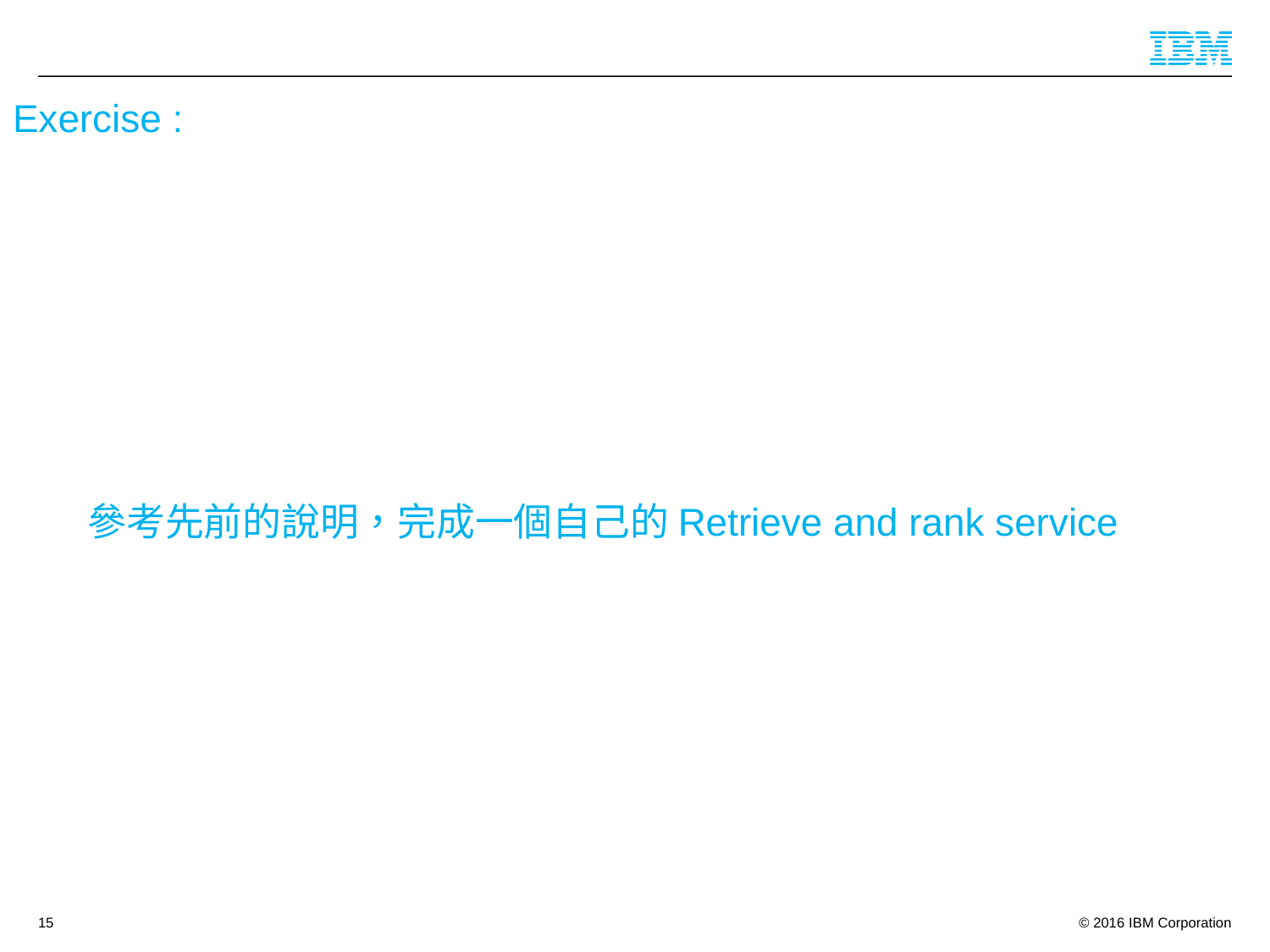

# Exercise :
參考先前的說明，完成一個自己的Retrieve and rank service
15